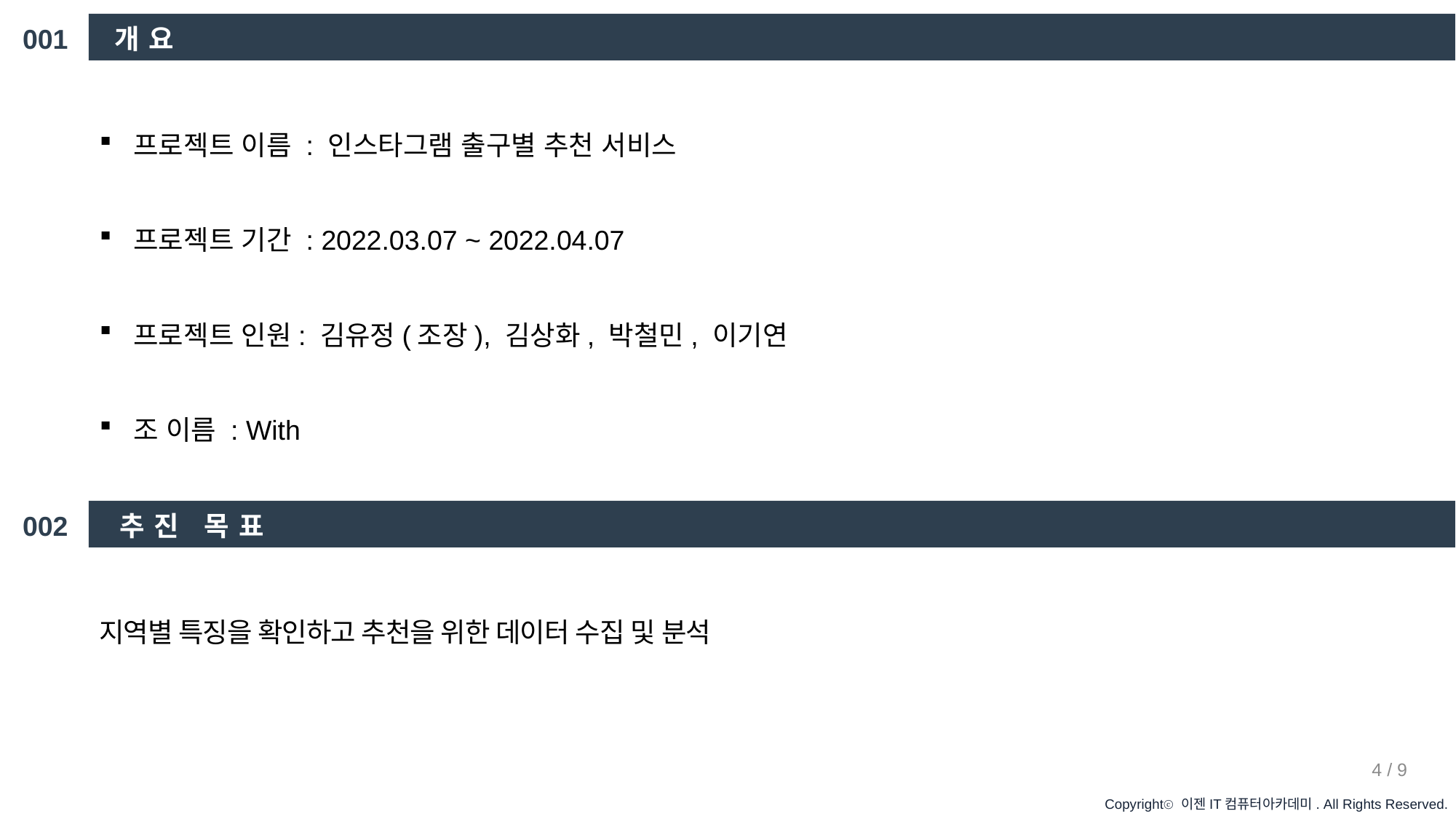

001
개요
프로젝트 이름 : 인스타그램 출구별 추천 서비스

프로젝트 기간 : 2022.03.07 ~ 2022.04.07

프로젝트 인원: 김유정(조장), 김상화, 박철민, 이기연

조 이름 : With

002
추진 목표
지역별 특징을 확인하고 추천을 위한 데이터 수집 및 분석
4 / 9